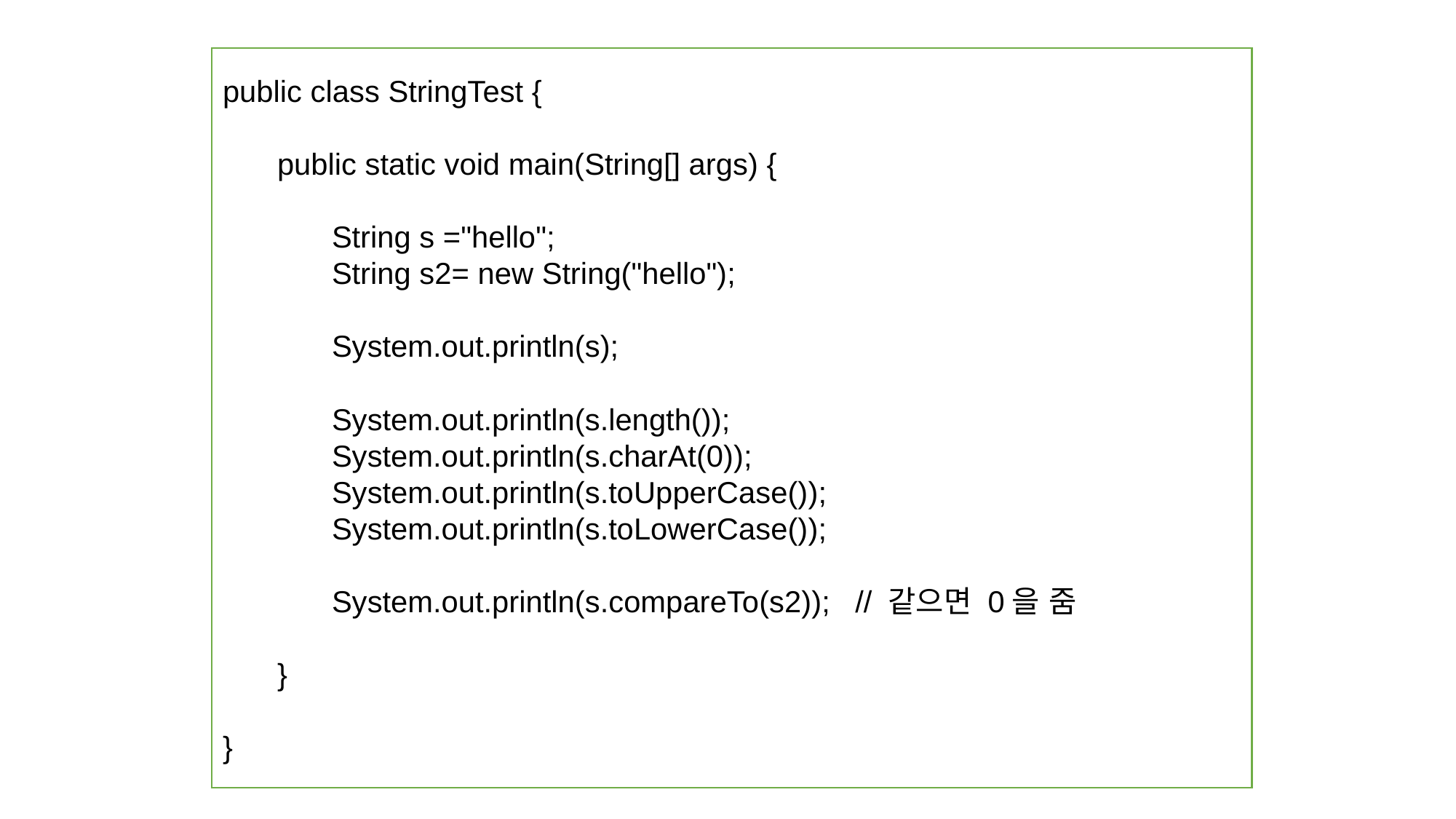

public class StringTest {

public static void main(String[] args) {

String s ="hello";
String s2= new String("hello");

System.out.println(s);

System.out.println(s.length());
System.out.println(s.charAt(0));
System.out.println(s.toUpperCase());
System.out.println(s.toLowerCase());

System.out.println(s.compareTo(s2));   // 같으면 0을 줌

}

}